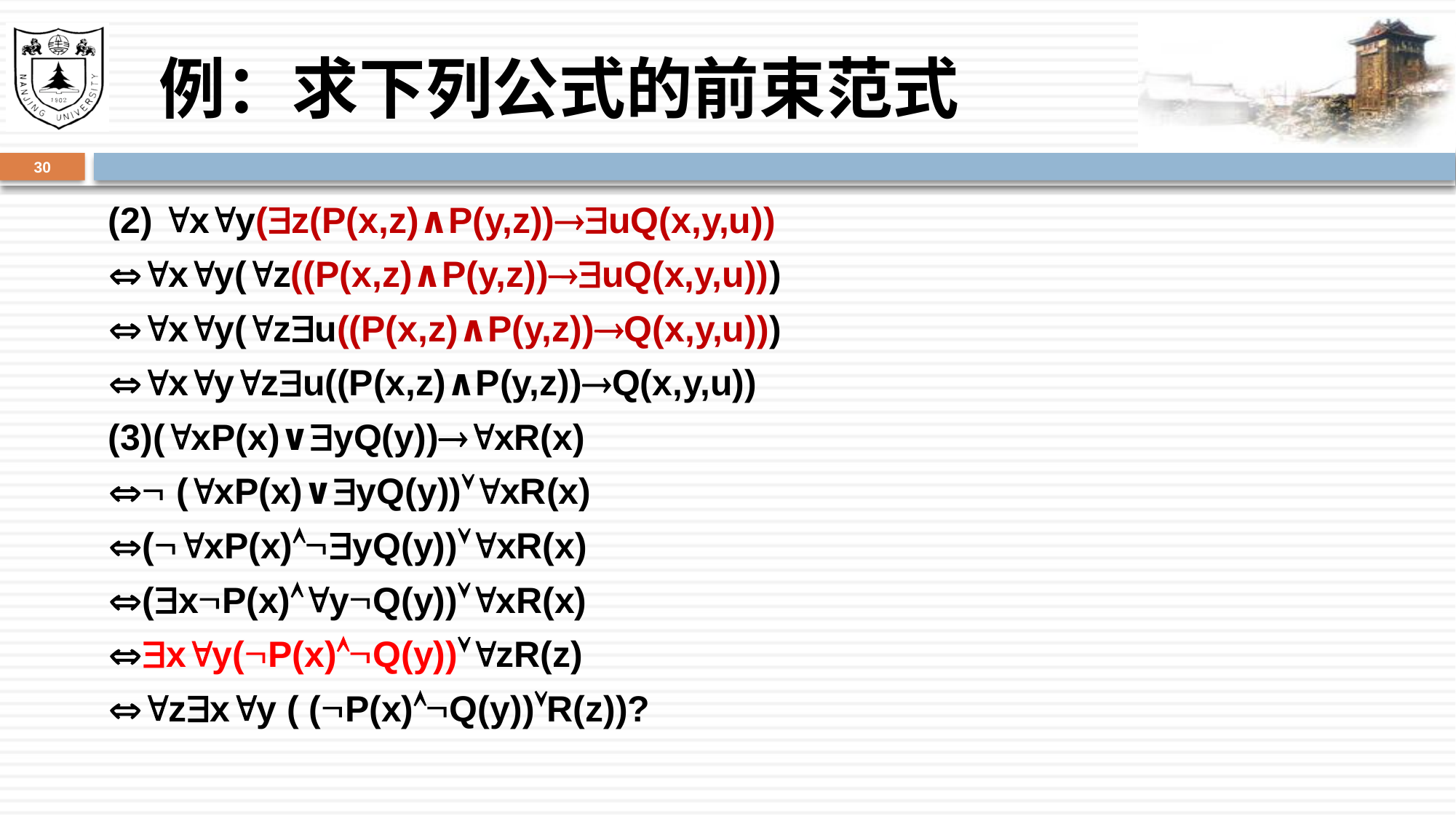

# 例：求下列公式的前束范式
30
(2) ∀x∀y(∃z(P(x,z)∧P(y,z))→∃uQ(x,y,u))
⇔∀x∀y(∀z((P(x,z)∧P(y,z))→∃uQ(x,y,u)))
⇔∀x∀y(∀z∃u((P(x,z)∧P(y,z))→Q(x,y,u)))
⇔∀x∀y∀z∃u((P(x,z)∧P(y,z))→Q(x,y,u))
(3)(∀xP(x)∨∃yQ(y))→∀xR(x)
⇔¬ (∀xP(x)∨∃yQ(y))∨∀xR(x)
⇔(¬∀xP(x)∧¬∃yQ(y))∨∀xR(x)
⇔(∃x¬P(x)∧∀y¬Q(y))∨∀xR(x)
⇔∃x∀y(¬P(x)∧¬Q(y))∨∀zR(z)
⇔∀z∃x∀y ( (¬P(x)∧¬Q(y))∨R(z))?